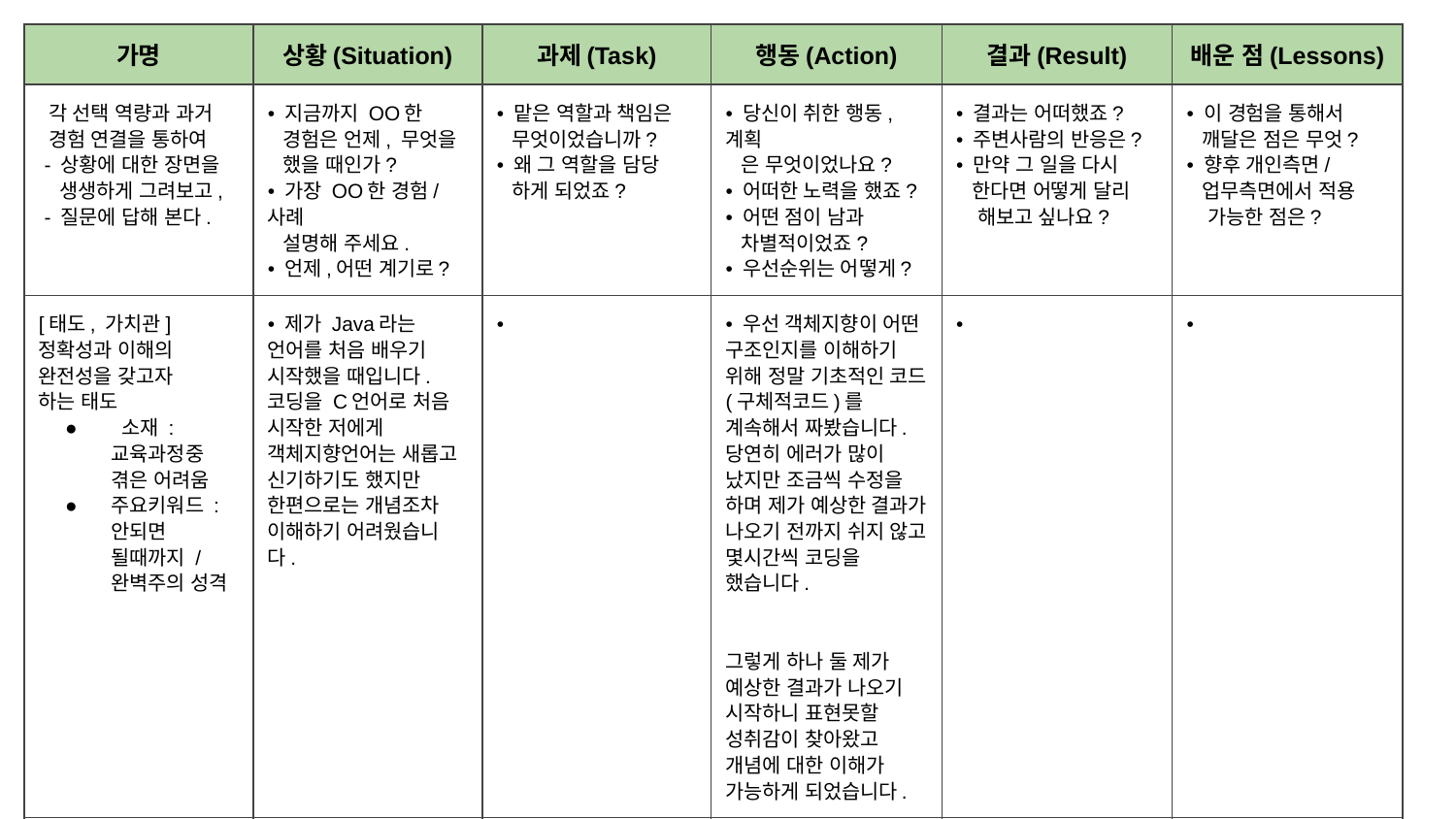

| 가명 | 상황(Situation) | 과제(Task) | 행동(Action) | 결과(Result) | 배운 점(Lessons) |
| --- | --- | --- | --- | --- | --- |
| 각 선택 역량과 과거 경험 연결을 통하여 - 상황에 대한 장면을 생생하게 그려보고, - 질문에 답해 본다. | • 지금까지 OO한 경험은 언제, 무엇을 했을 때인가? • 가장 OO한 경험/사례 설명해 주세요. • 언제,어떤 계기로? | • 맡은 역할과 책임은 무엇이었습니까? • 왜 그 역할을 담당 하게 되었죠? | • 당신이 취한 행동,계획 은 무엇이었나요? • 어떠한 노력을 했죠? • 어떤 점이 남과 차별적이었죠? • 우선순위는 어떻게? | • 결과는 어떠했죠? • 주변사람의 반응은? • 만약 그 일을 다시 한다면 어떻게 달리 해보고 싶나요? | • 이 경험을 통해서 깨달은 점은 무엇? • 향후 개인측면/ 업무측면에서 적용 가능한 점은? |
| [태도, 가치관] 정확성과 이해의 완전성을 갖고자 하는 태도 소재 : 교육과정중 겪은 어려움 주요키워드 : 안되면 될때까지 / 완벽주의 성격 | • 제가 Java라는 언어를 처음 배우기 시작했을 때입니다. 코딩을 C언어로 처음 시작한 저에게 객체지향언어는 새롭고 신기하기도 했지만 한편으로는 개념조차 이해하기 어려웠습니다. | • | • 우선 객체지향이 어떤 구조인지를 이해하기 위해 정말 기초적인 코드(구체적코드)를 계속해서 짜봤습니다. 당연히 에러가 많이 났지만 조금씩 수정을 하며 제가 예상한 결과가 나오기 전까지 쉬지 않고 몇시간씩 코딩을 했습니다. 그렇게 하나 둘 제가 예상한 결과가 나오기 시작하니 표현못할 성취감이 찾아왔고 개념에 대한 이해가 가능하게 되었습니다. | • | • |
| [기존 시스템에 대한 분석과 리팩토링에 관심이 많으신 분 + 클린코딩] | • 변수명과 메소드명, 그리고 REST에 쓰이는 URI명을 특정 패턴으로 작성하는 습관을 들였습니다. 또한 하드코딩을 지양하려고 노력하고 있습니다. |  | • 코드 리팩토링과 클린코드에 관심을 갖게 된 이후로 처음엔 유튜브로 찾아봤고 동사를 활용하여 작성하라는 |  |  |
| [직무 필요 역량명] |  |  |  |  |  |